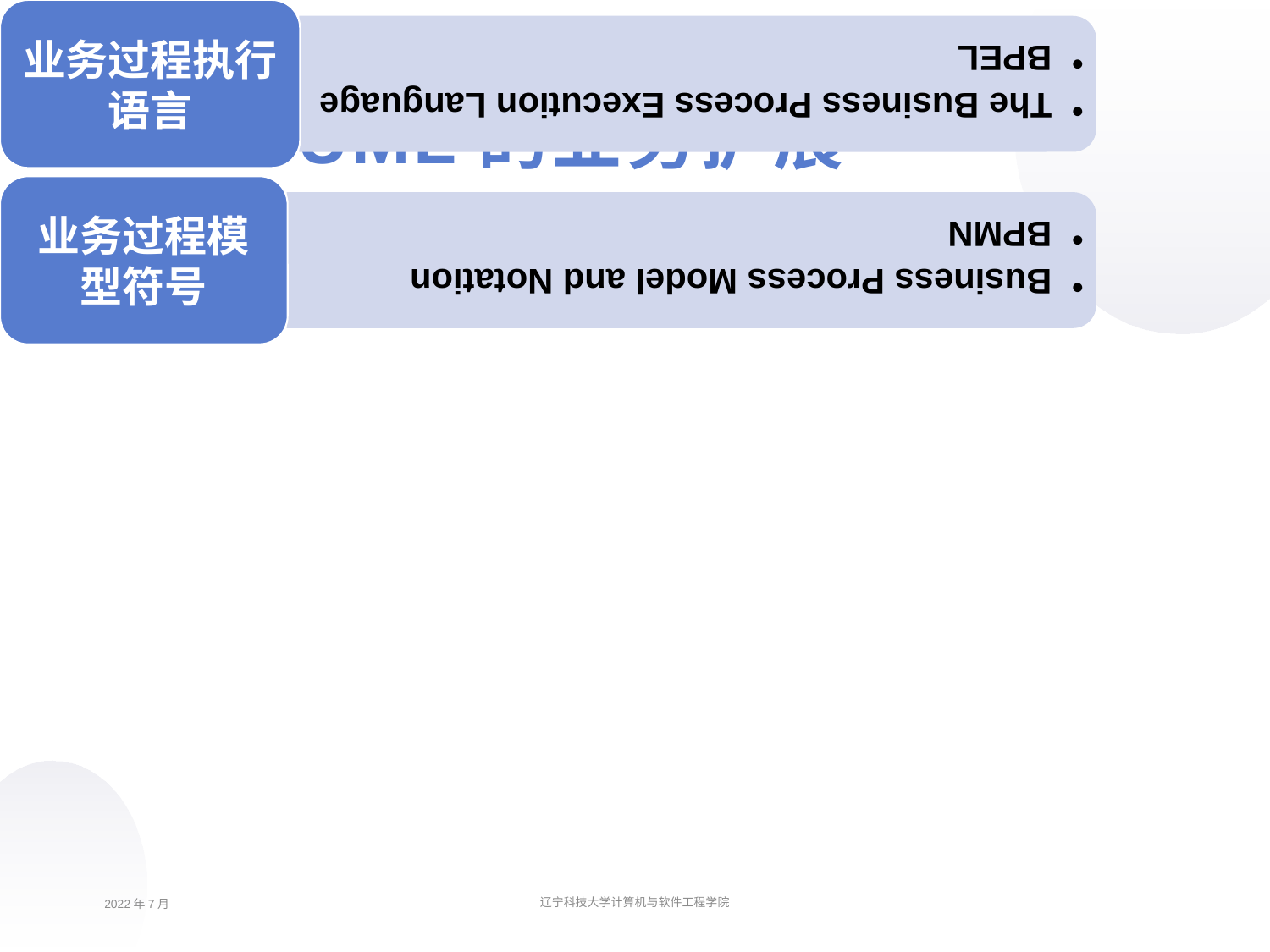

3.2.2 UML的业务扩展
The Business Process Execution Language
BPEL
业务过程执行语言
Business Process Model and Notation
BPMN
业务过程模型符号

2022年7月
辽宁科技大学计算机与软件工程学院
41